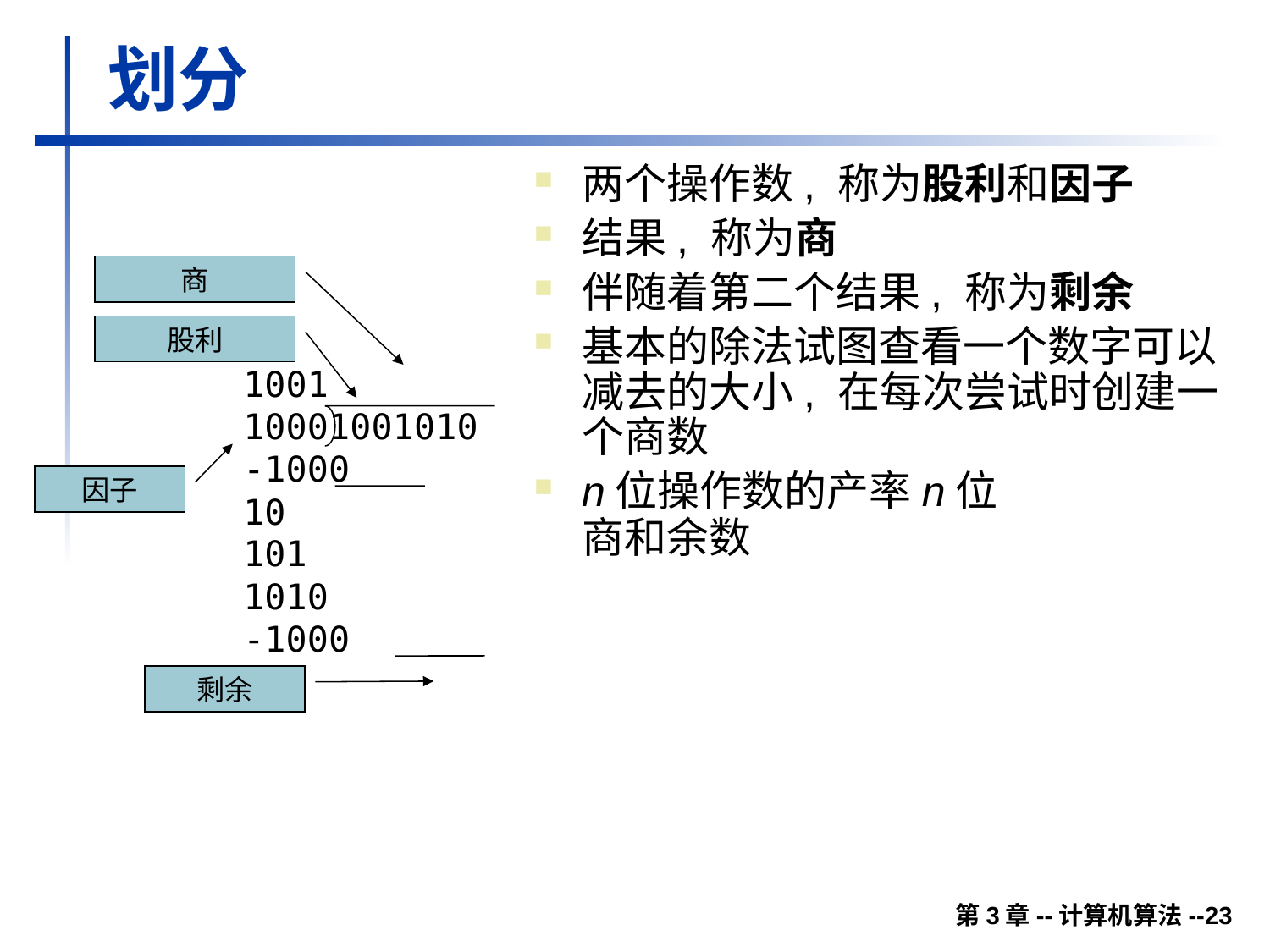

# 划分
两个操作数, 称为股利和因子
结果, 称为商
伴随着第二个结果, 称为剩余
基本的除法试图查看一个数字可以减去的大小, 在每次尝试时创建一个商数
n位操作数的产率n位
商和余数

商
股利
1001
10001001010
-1000
10
101
1010
-1000
10

因子

剩余
第3章--计算机算法--23